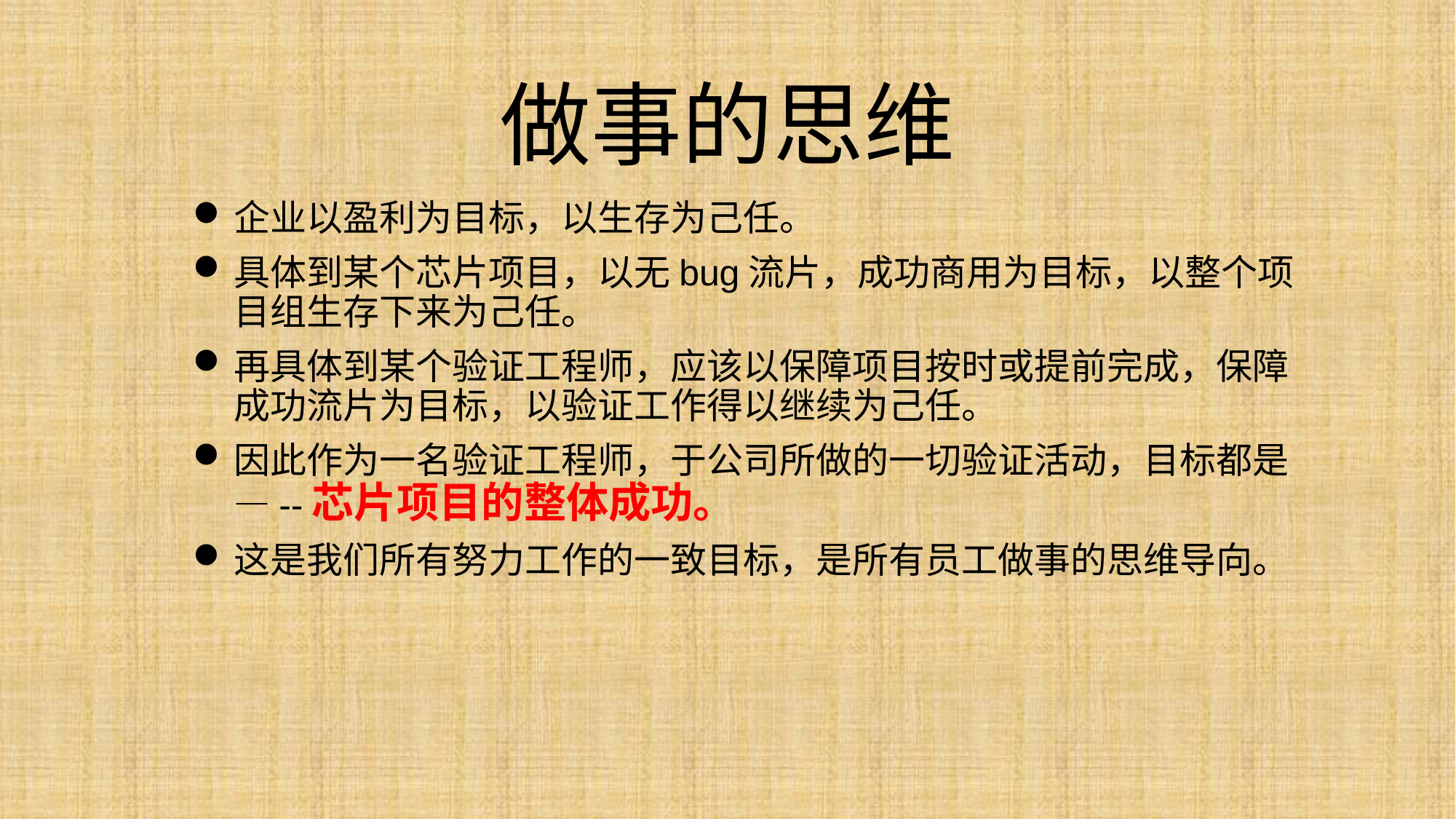

# 做事的思维
企业以盈利为目标，以生存为己任。
具体到某个芯片项目，以无bug流片，成功商用为目标，以整个项目组生存下来为己任。
再具体到某个验证工程师，应该以保障项目按时或提前完成，保障成功流片为目标，以验证工作得以继续为己任。
因此作为一名验证工程师，于公司所做的一切验证活动，目标都是—--芯片项目的整体成功。
这是我们所有努力工作的一致目标，是所有员工做事的思维导向。